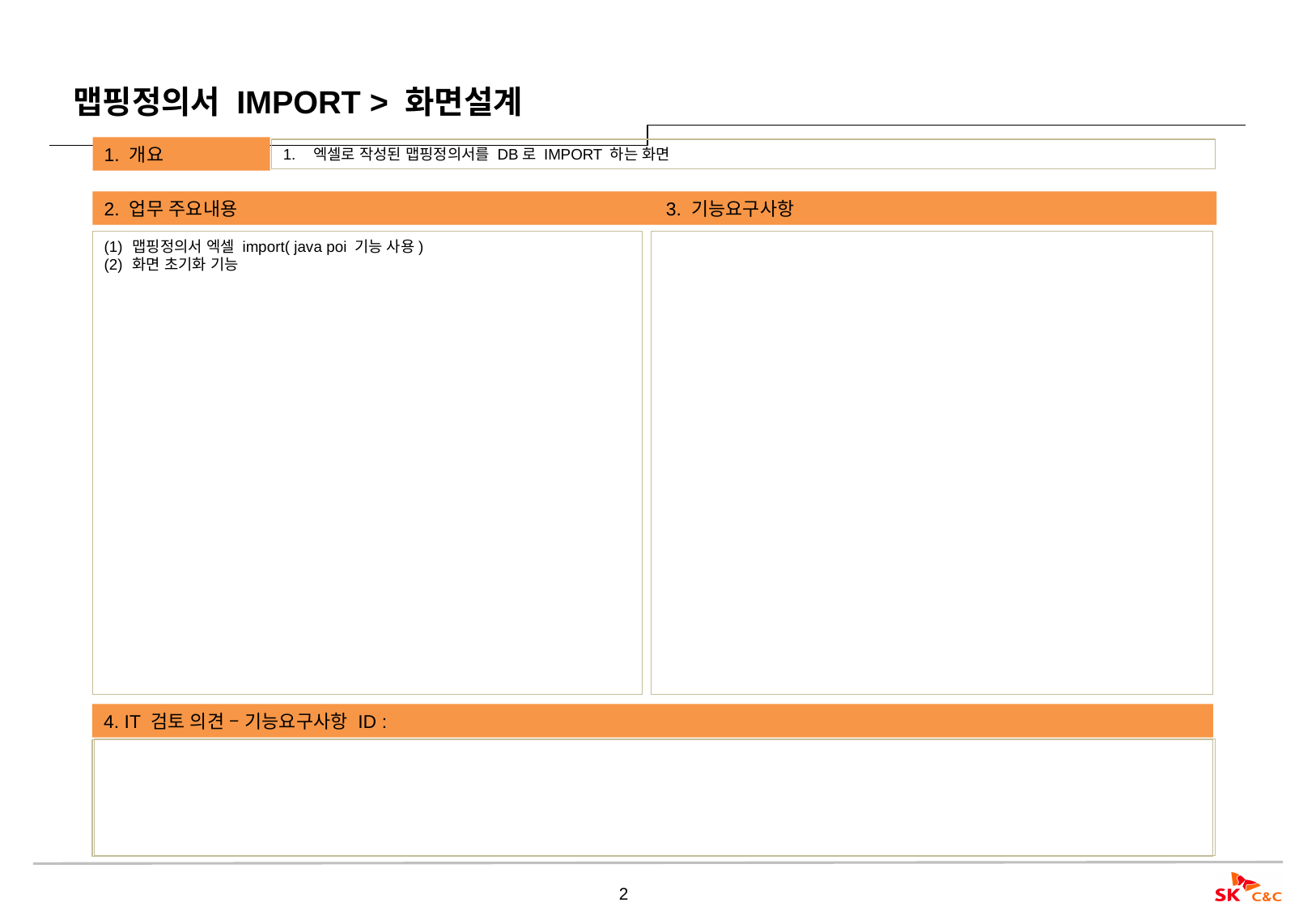

맵핑정의서 IMPORT > 화면설계

1. 개요
엑셀로 작성된 맵핑정의서를 DB로 IMPORT 하는 화면
2. 업무 주요내용
3. 기능요구사항
맵핑정의서 엑셀 import( java poi 기능 사용)
화면 초기화 기능

4. IT 검토 의견 – 기능요구사항 ID :